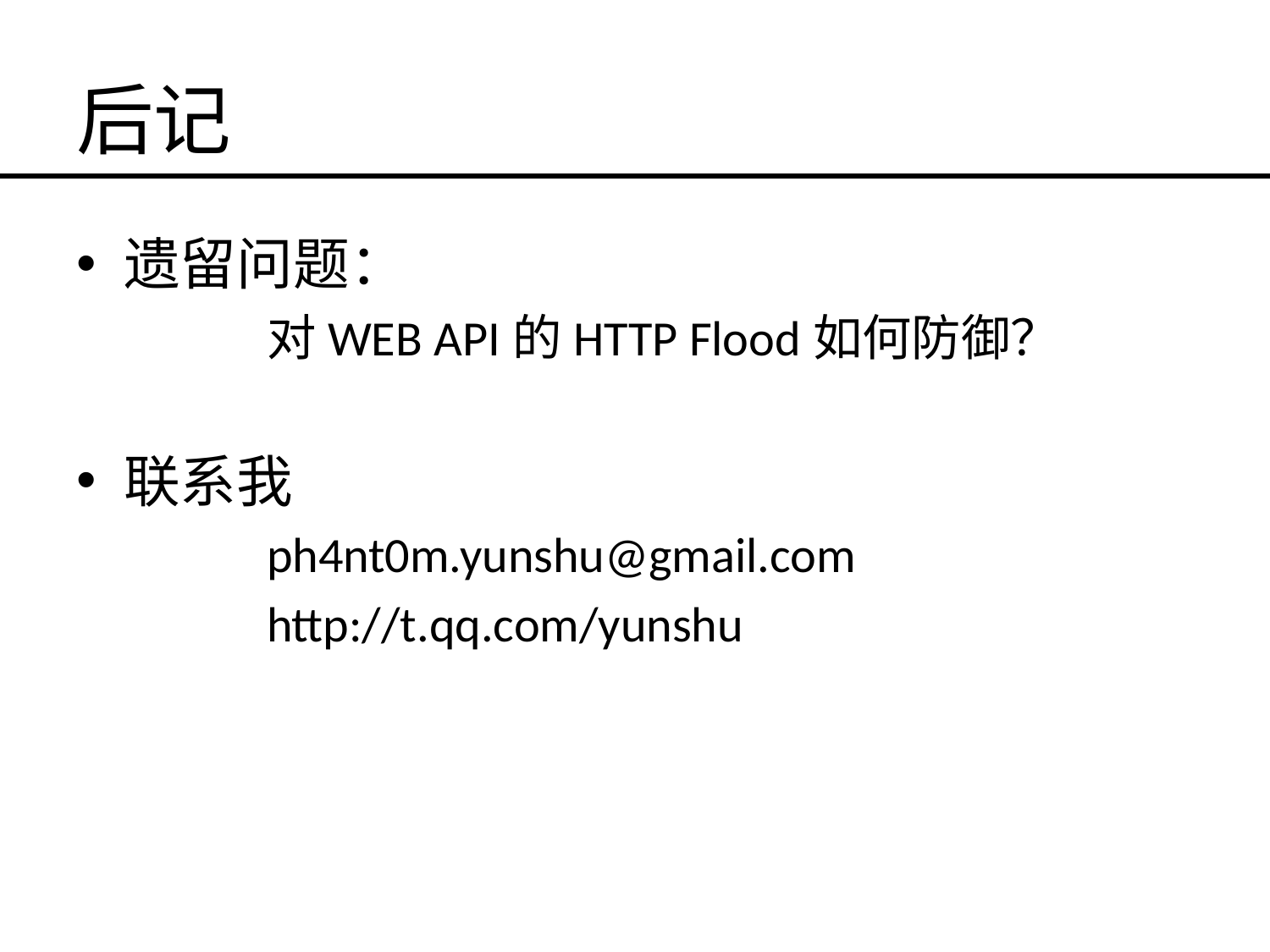

# 后记
遗留问题：
	对WEB API的HTTP Flood如何防御？

联系我
	ph4nt0m.yunshu@gmail.com
	http://t.qq.com/yunshu